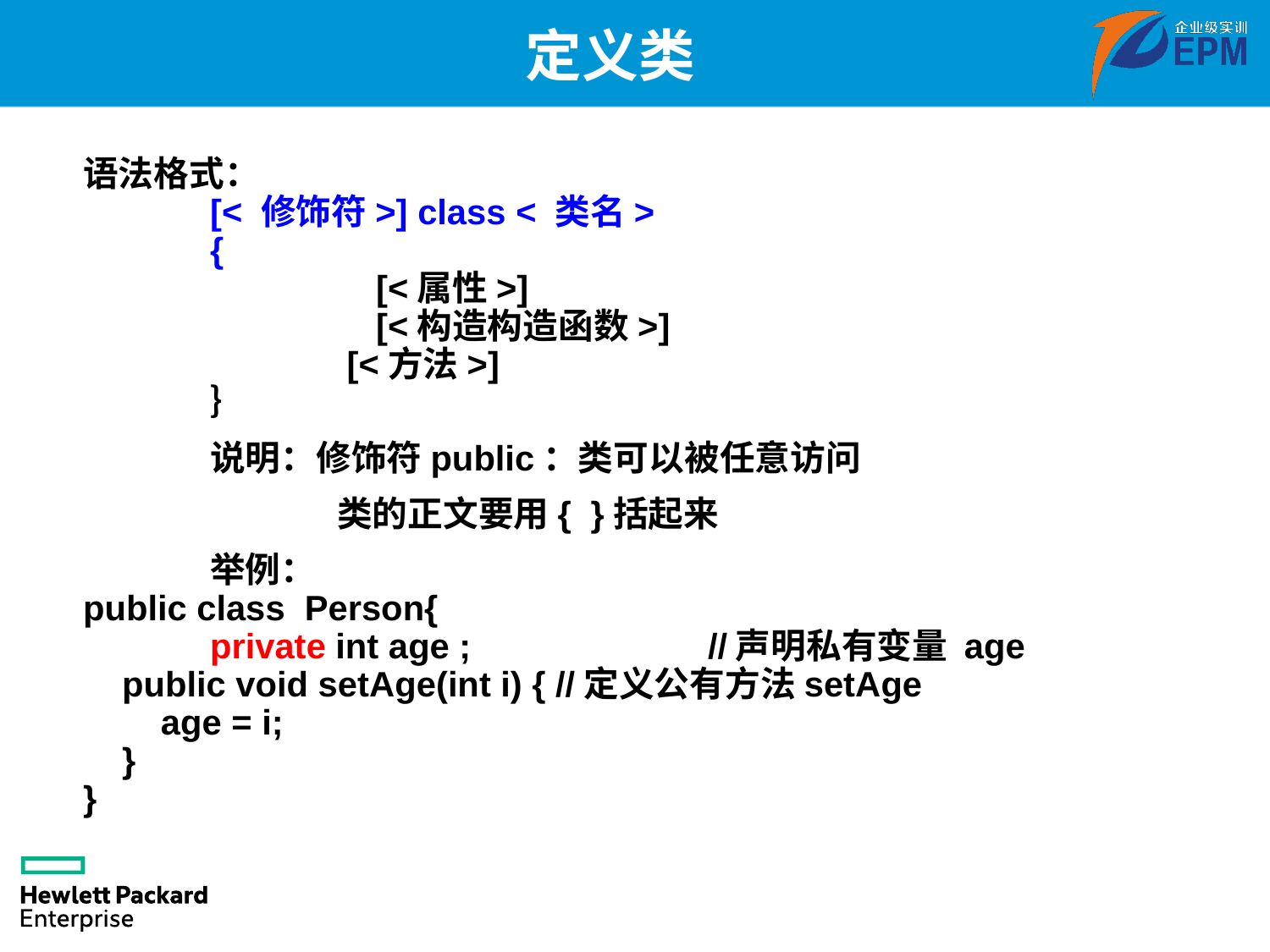

# 定义类
语法格式：
[< 修饰符>] class < 类名>
{
	    [<属性>]
	    [<构造构造函数>]
	 [<方法>]
｝
说明：修饰符public：类可以被任意访问
	类的正文要用{  }括起来
举例：
public class  Person{
	private int age ;	            //声明私有变量 age
    public void setAge(int i) { //定义公有方法setAge
        age = i;
    }
}